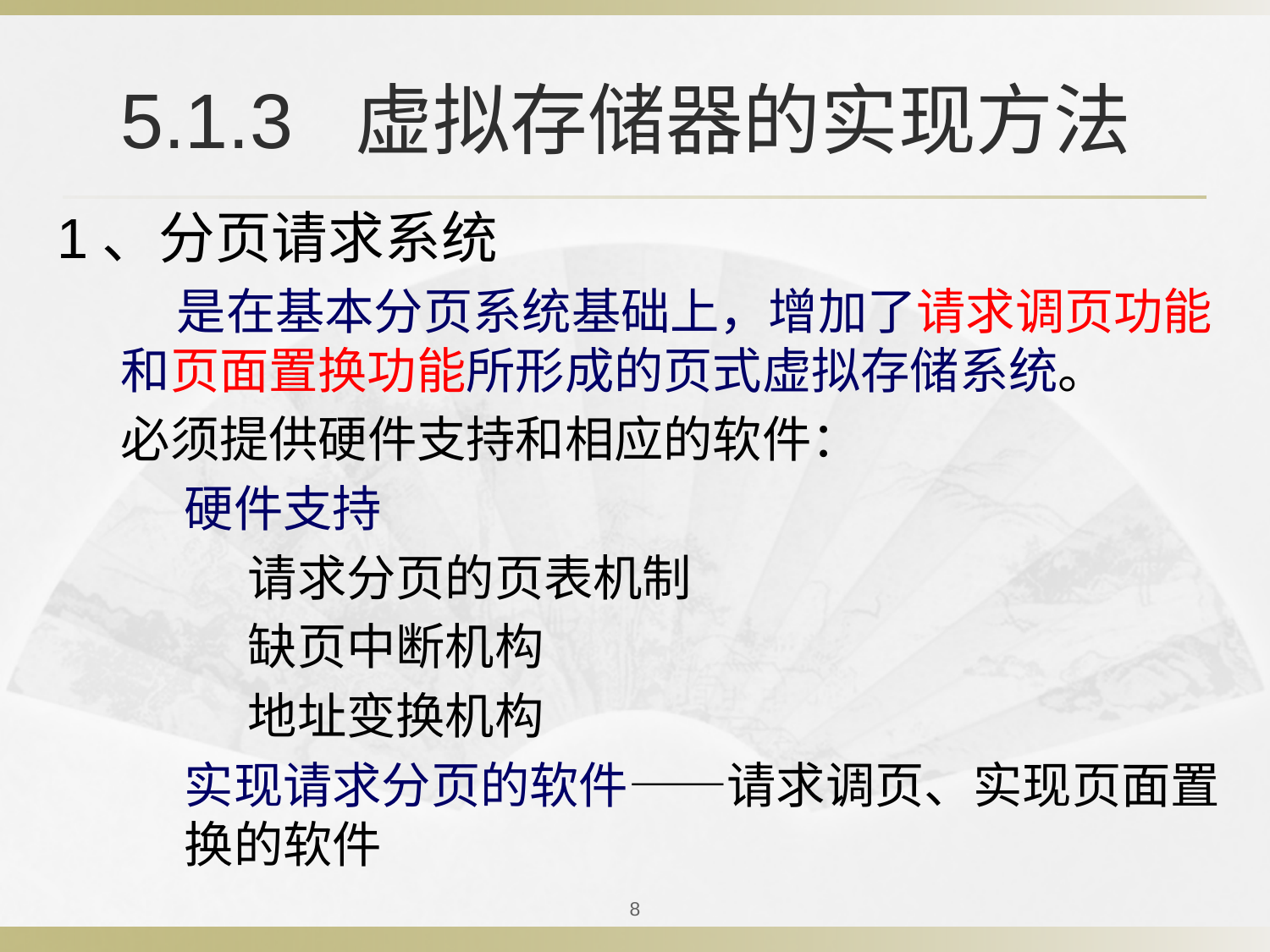

# 5.1.3  虚拟存储器的实现方法
1、分页请求系统
    是在基本分页系统基础上，增加了请求调页功能和页面置换功能所形成的页式虚拟存储系统。
必须提供硬件支持和相应的软件：
硬件支持
请求分页的页表机制
缺页中断机构
地址变换机构
实现请求分页的软件——请求调页、实现页面置换的软件
8